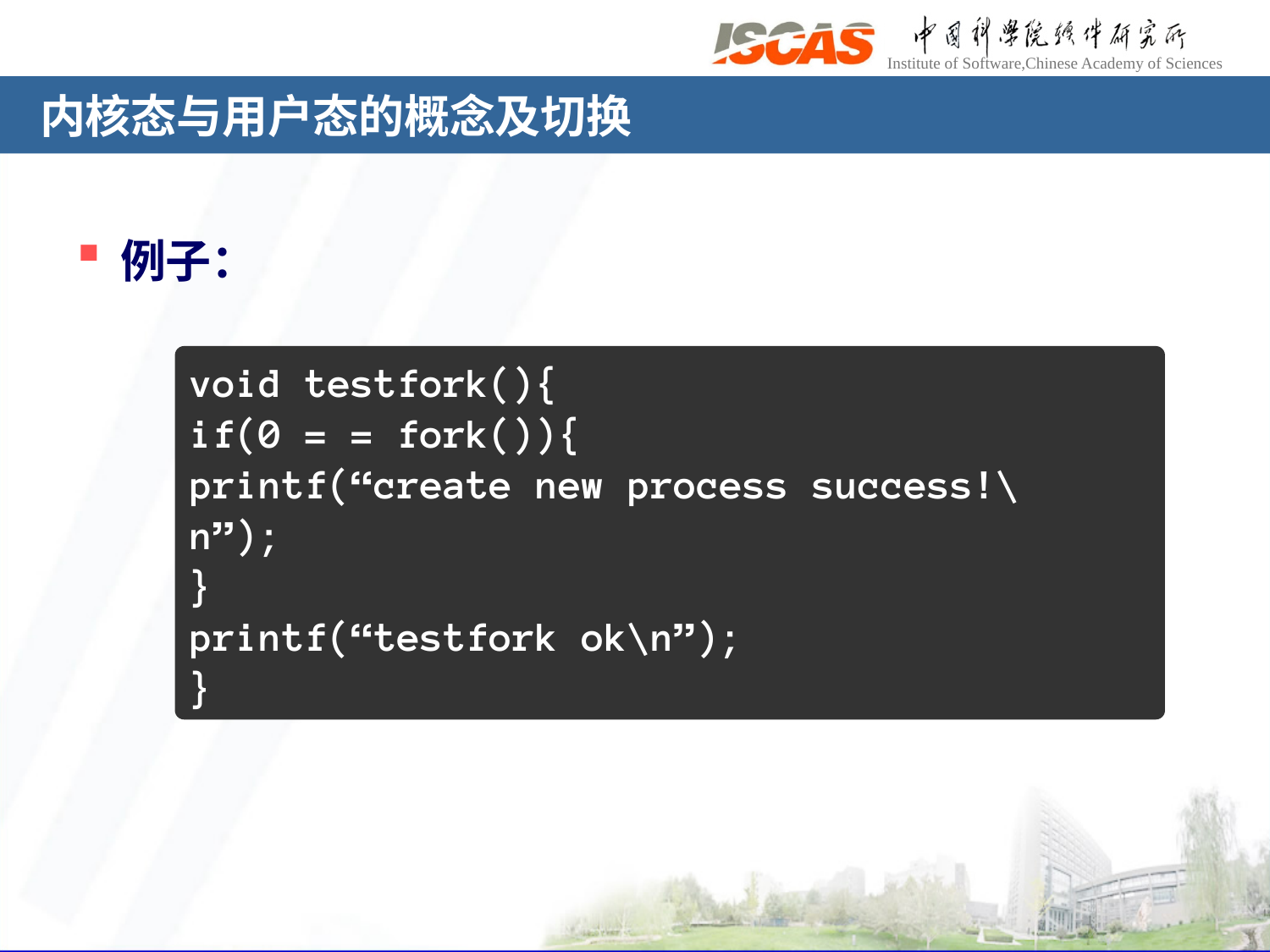

# 内核态与用户态的概念及切换
例子：
void testfork(){
if(0 = = fork()){
printf(“create new process success!\n”);
}
printf(“testfork ok\n”);
}